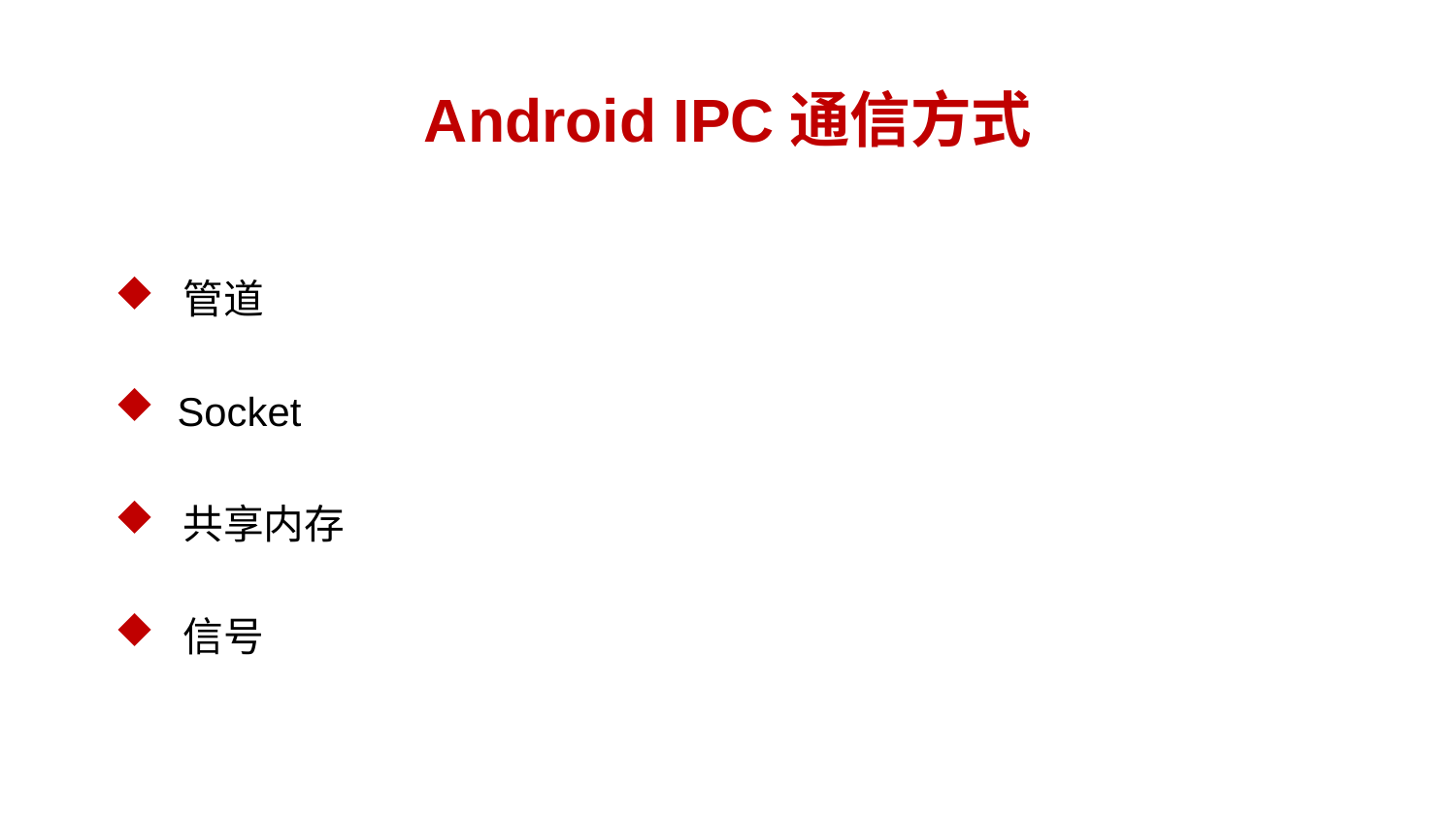

# Android IPC通信方式
  管道
  Socket
  共享内存
  信号